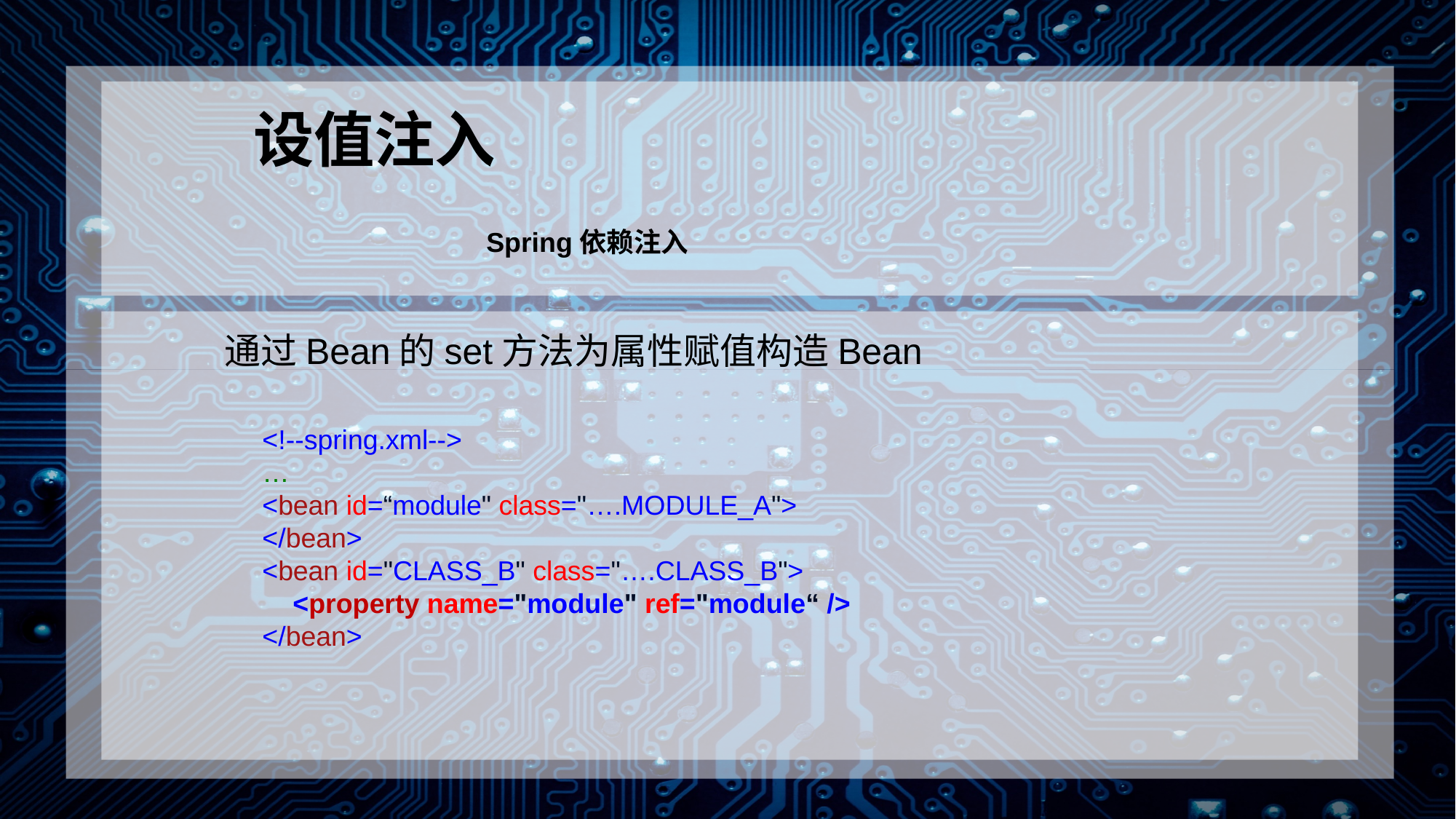

设值注入
Spring依赖注入

通过Bean的set方法为属性赋值构造Bean
<!--spring.xml-->
…
<bean id=“module" class="….MODULE_A">
</bean>
<bean id="CLASS_B" class="….CLASS_B">
    <property name="module" ref="module“ />
</bean>